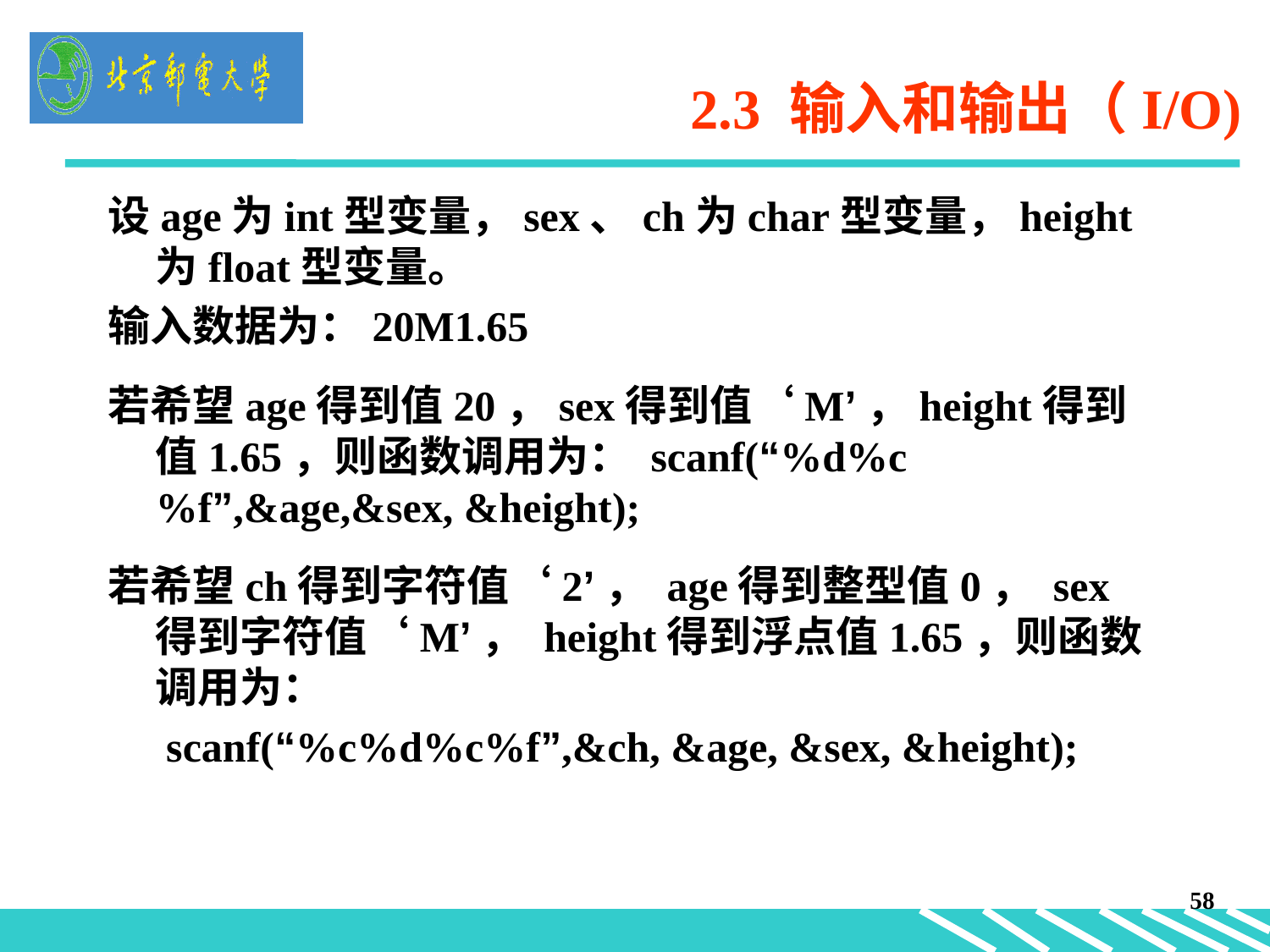

# 2.3 输入和输出（I/O)
设age为int型变量，sex、ch为char型变量，height为float型变量。
输入数据为：20M1.65

若希望age得到值20，sex得到值‘M’，height得到值1.65，则函数调用为： scanf(“%d%c%f”,&age,&sex, &height);

若希望ch得到字符值‘2’， age得到整型值0， sex得到字符值‘M’， height得到浮点值1.65，则函数调用为：
	 scanf(“%c%d%c%f”,&ch, &age, &sex, &height);
58